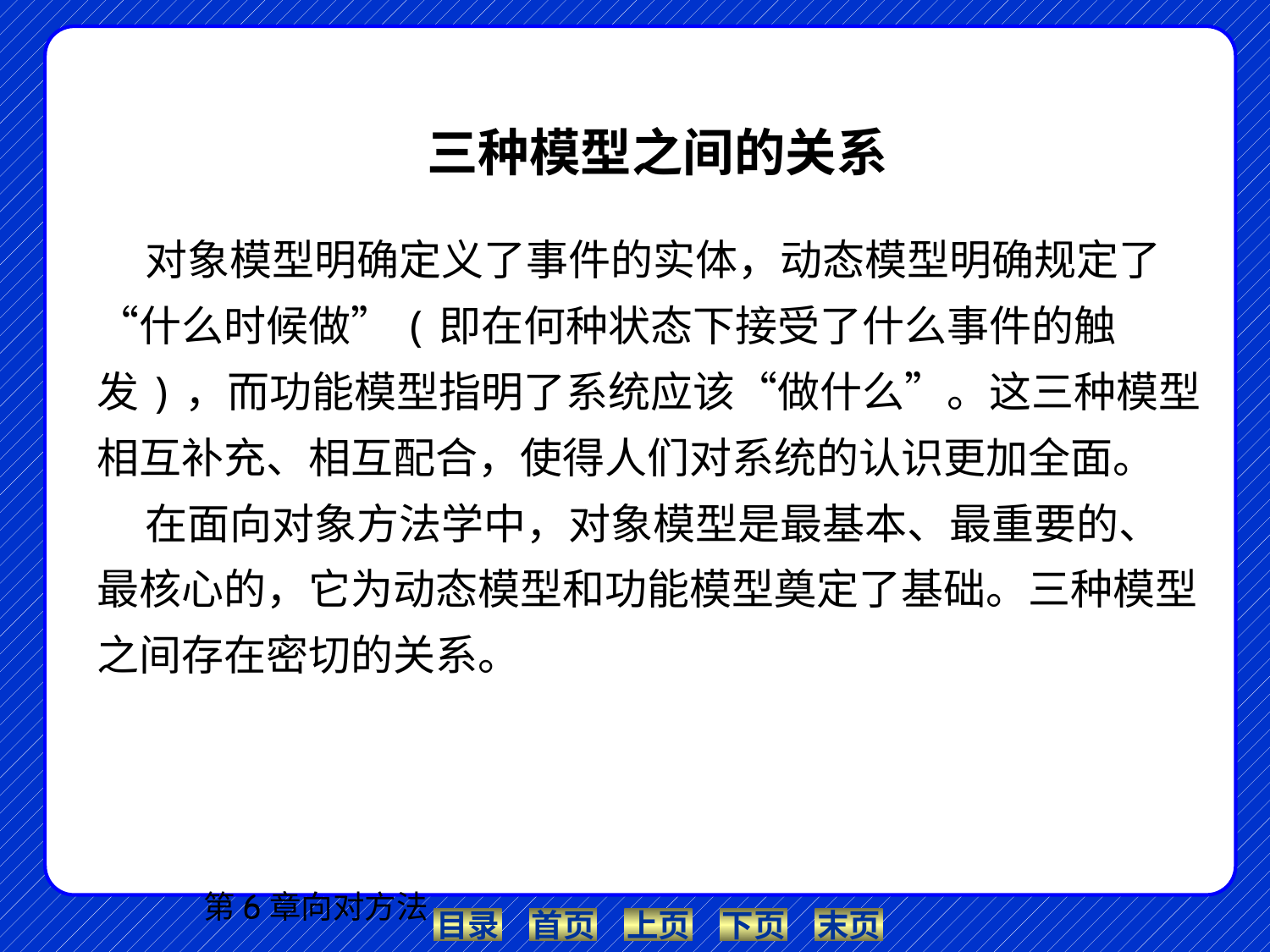

三种模型之间的关系
    对象模型明确定义了事件的实体，动态模型明确规定了“什么时候做”(即在何种状态下接受了什么事件的触发)，而功能模型指明了系统应该“做什么”。这三种模型相互补充、相互配合，使得人们对系统的认识更加全面。
    在面向对象方法学中，对象模型是最基本、最重要的、最核心的，它为动态模型和功能模型奠定了基础。三种模型之间存在密切的关系。
第6章向对方法